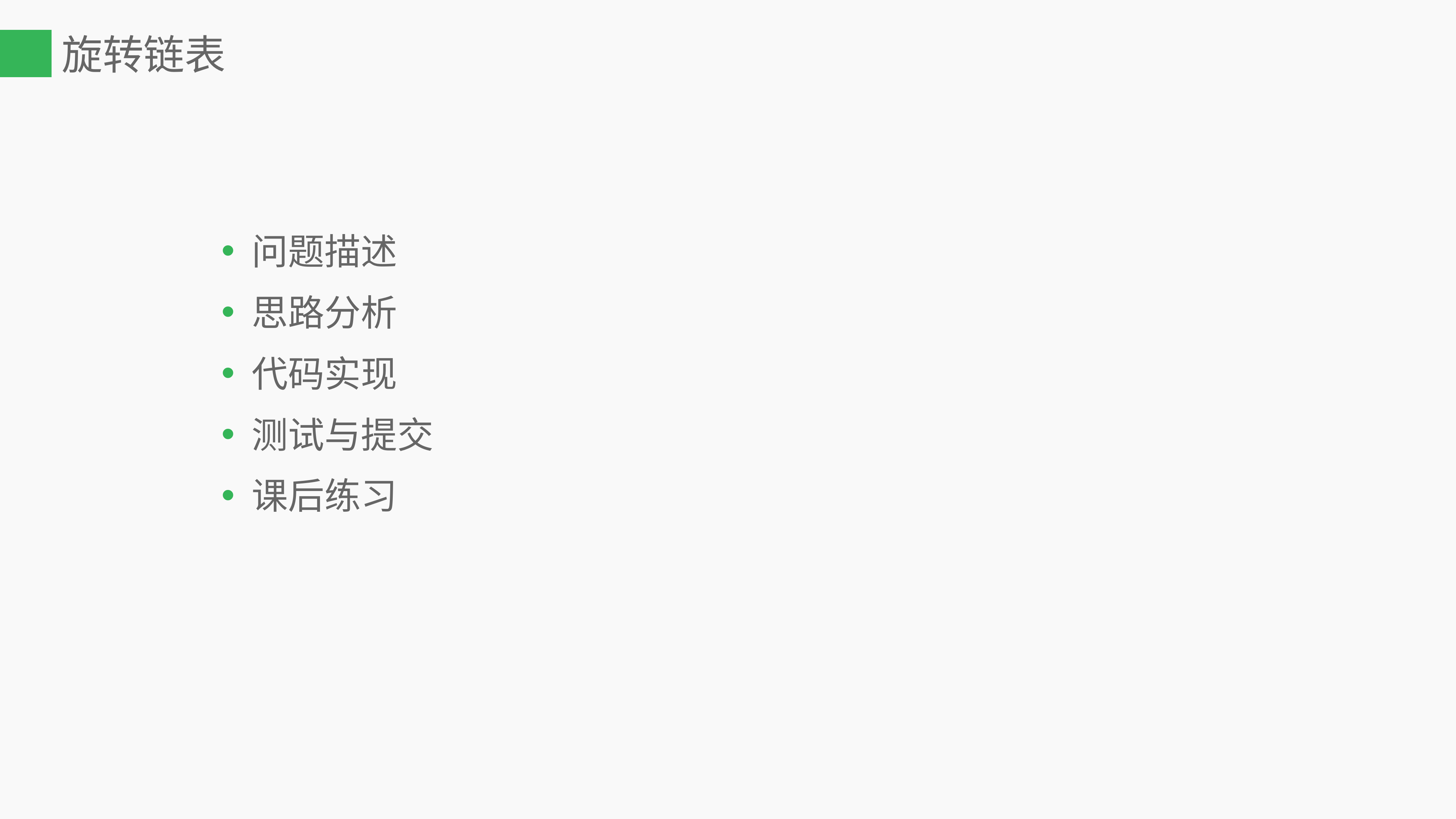

# 旋转链表
问题描述
思路分析
代码实现
测试与提交
课后练习